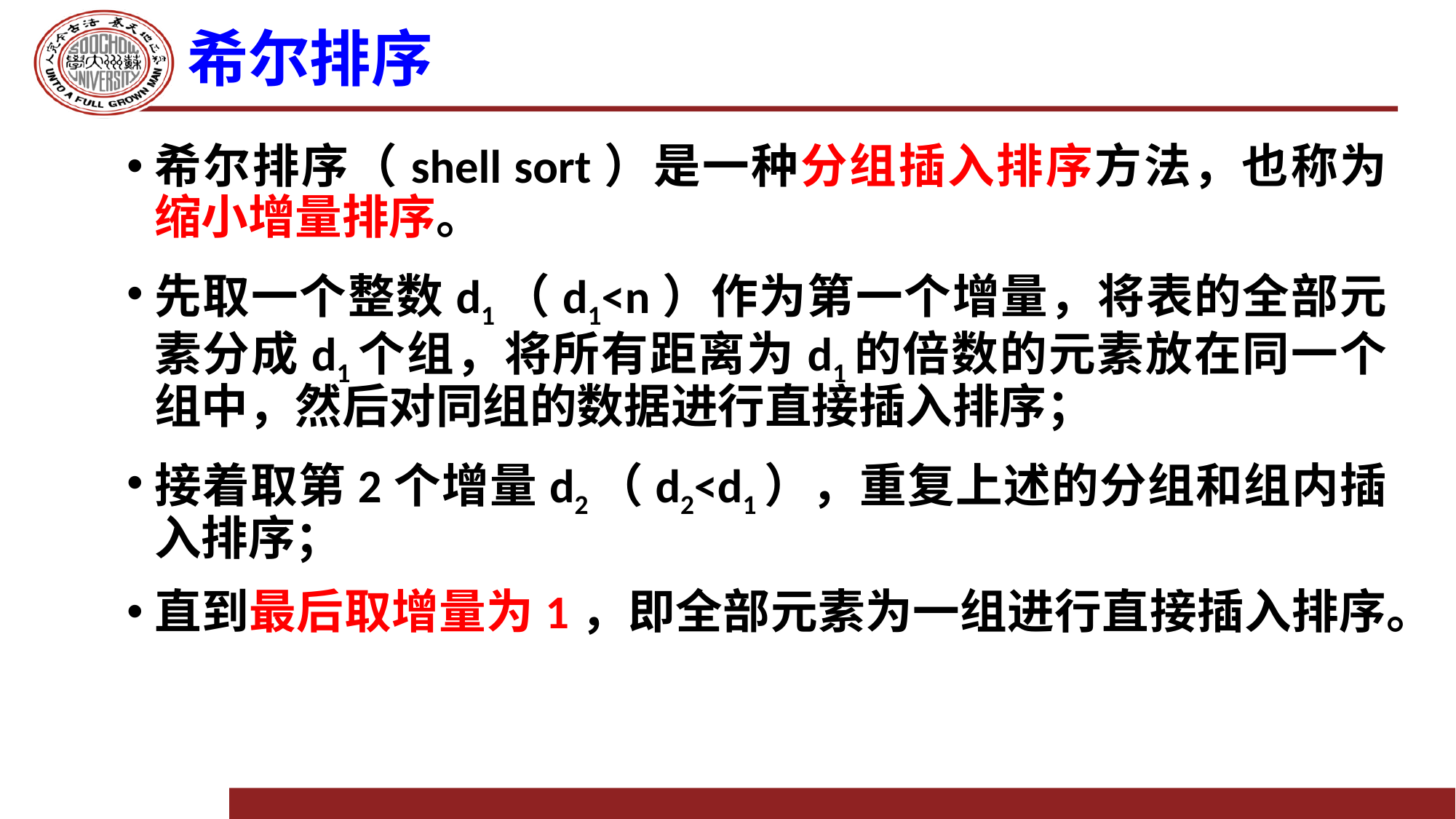

# 希尔排序
希尔排序（shell sort）是一种分组插入排序方法，也称为缩小增量排序。
先取一个整数d1（d1<n）作为第一个增量，将表的全部元素分成d1个组，将所有距离为d1的倍数的元素放在同一个组中，然后对同组的数据进行直接插入排序；
接着取第2个增量d2（d2<d1），重复上述的分组和组内插入排序；
直到最后取增量为1，即全部元素为一组进行直接插入排序。